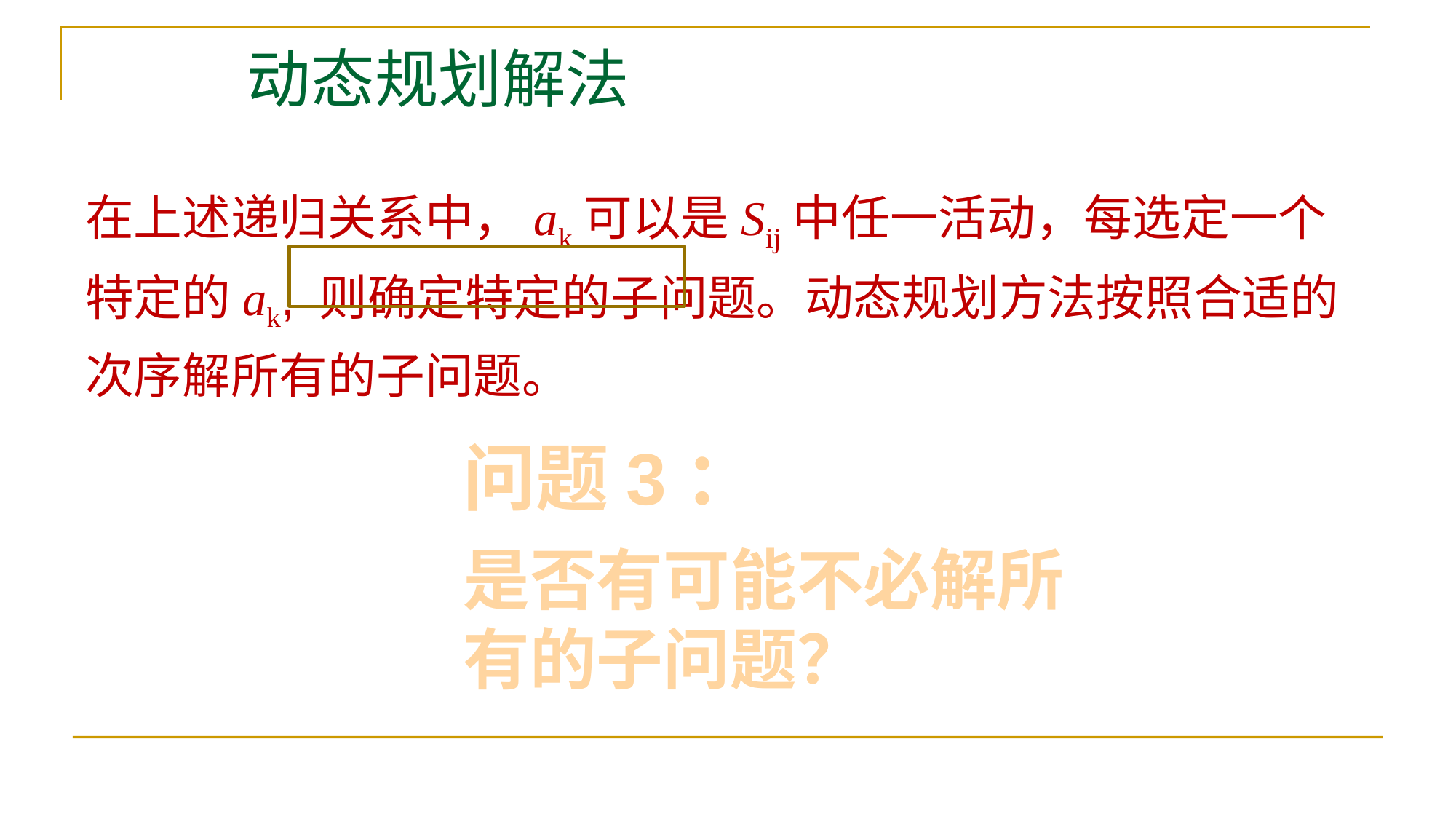

# 动态规划解法
在上述递归关系中，ak可以是Sij中任一活动，每选定一个特定的ak, 则确定特定的子问题。动态规划方法按照合适的次序解所有的子问题。

问题3：
是否有可能不必解所有的子问题？